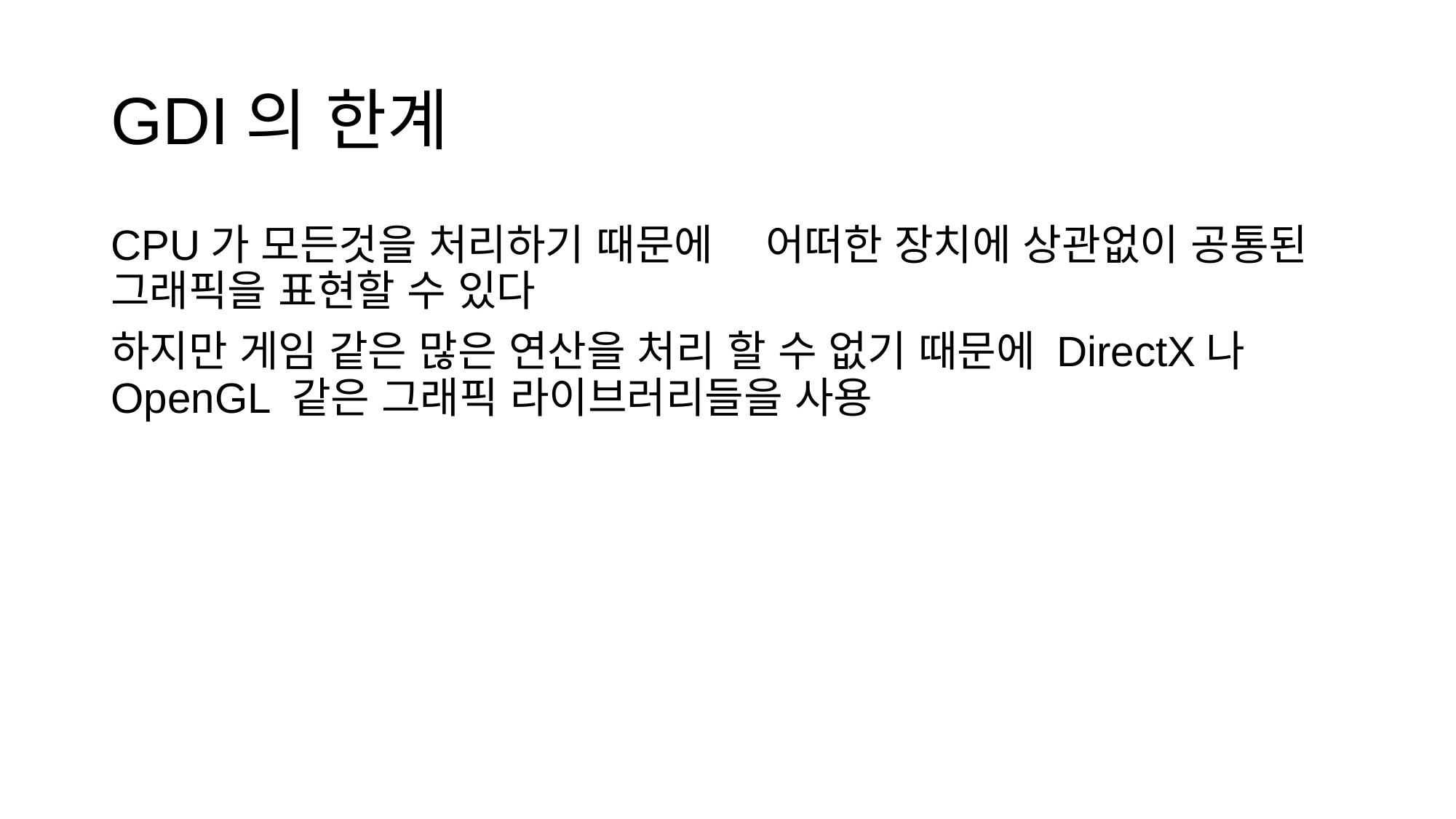

# GDI의 한계
CPU가 모든것을 처리하기 때문에	어떠한 장치에 상관없이 공통된 그래픽을 표현할 수 있다
하지만 게임 같은 많은 연산을 처리 할 수 없기 때문에 DirectX나 OpenGL 같은 그래픽 라이브러리들을 사용